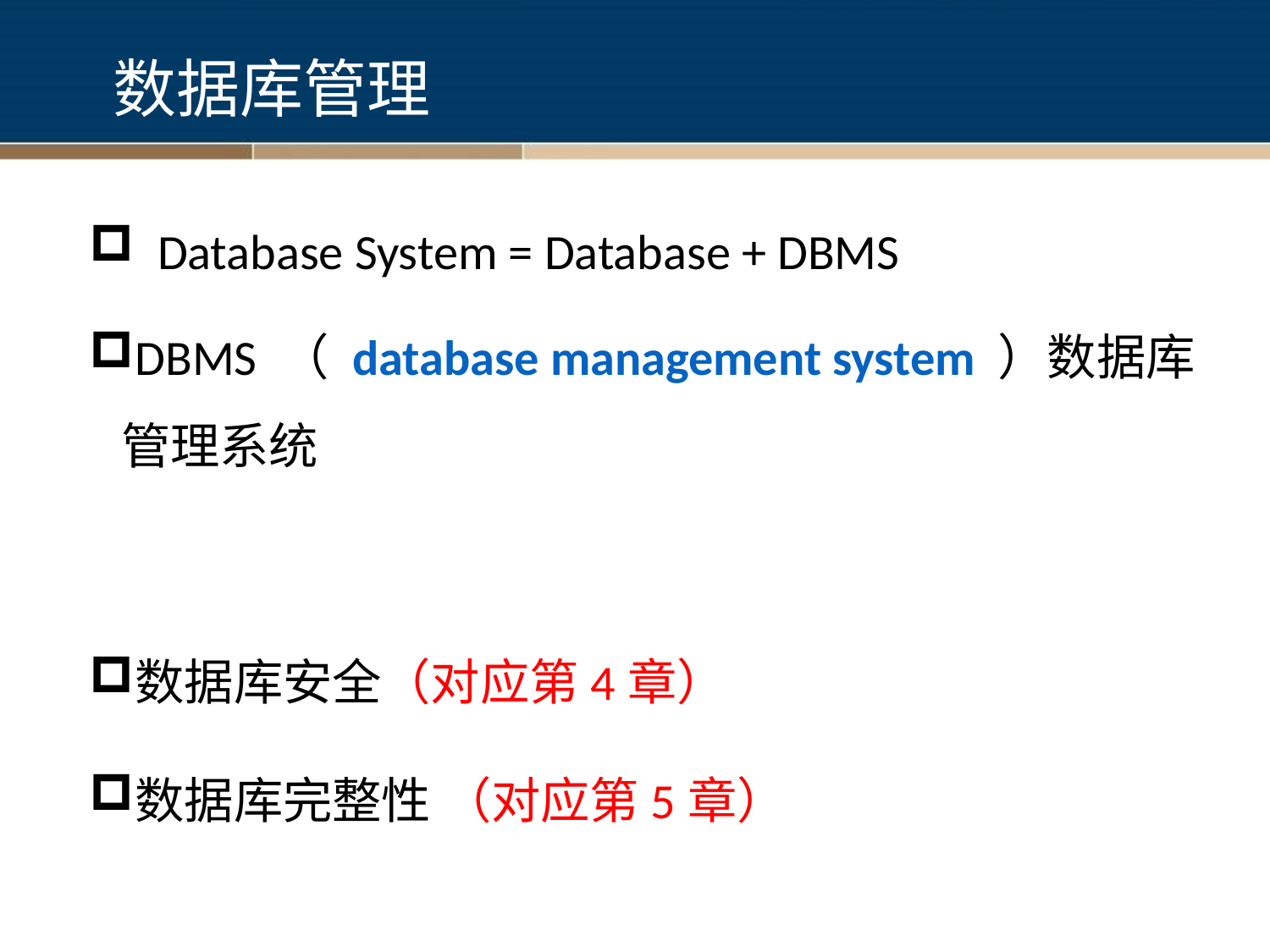

数据库管理
  Database System = Database + DBMS
DBMS （ database management system ）数据库管理系统

数据库安全（对应第4章）
数据库完整性 （对应第5章）